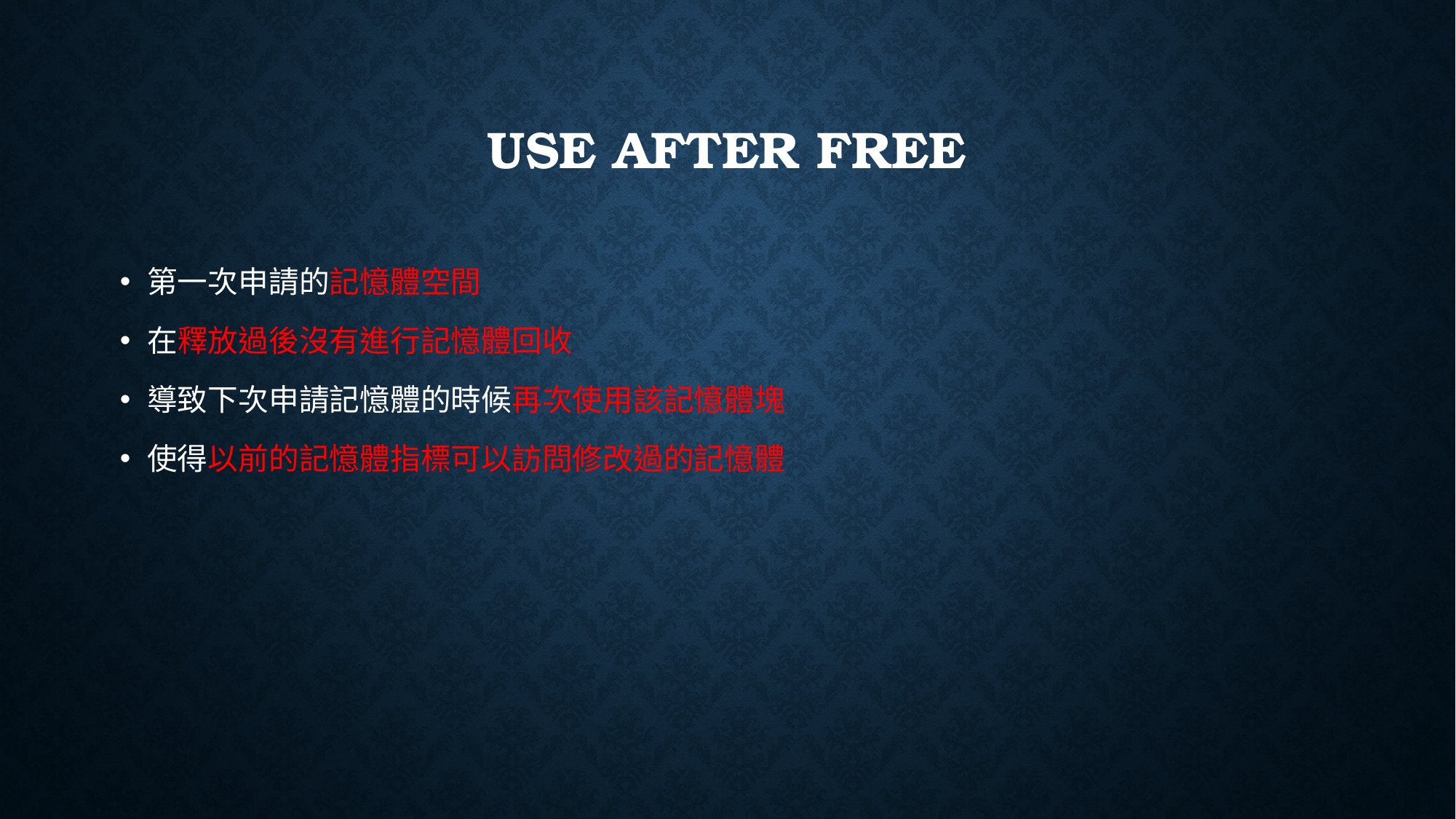

# Use After free
第一次申請的記憶體空間
在釋放過後沒有進行記憶體回收
導致下次申請記憶體的時候再次使用該記憶體塊
使得以前的記憶體指標可以訪問修改過的記憶體